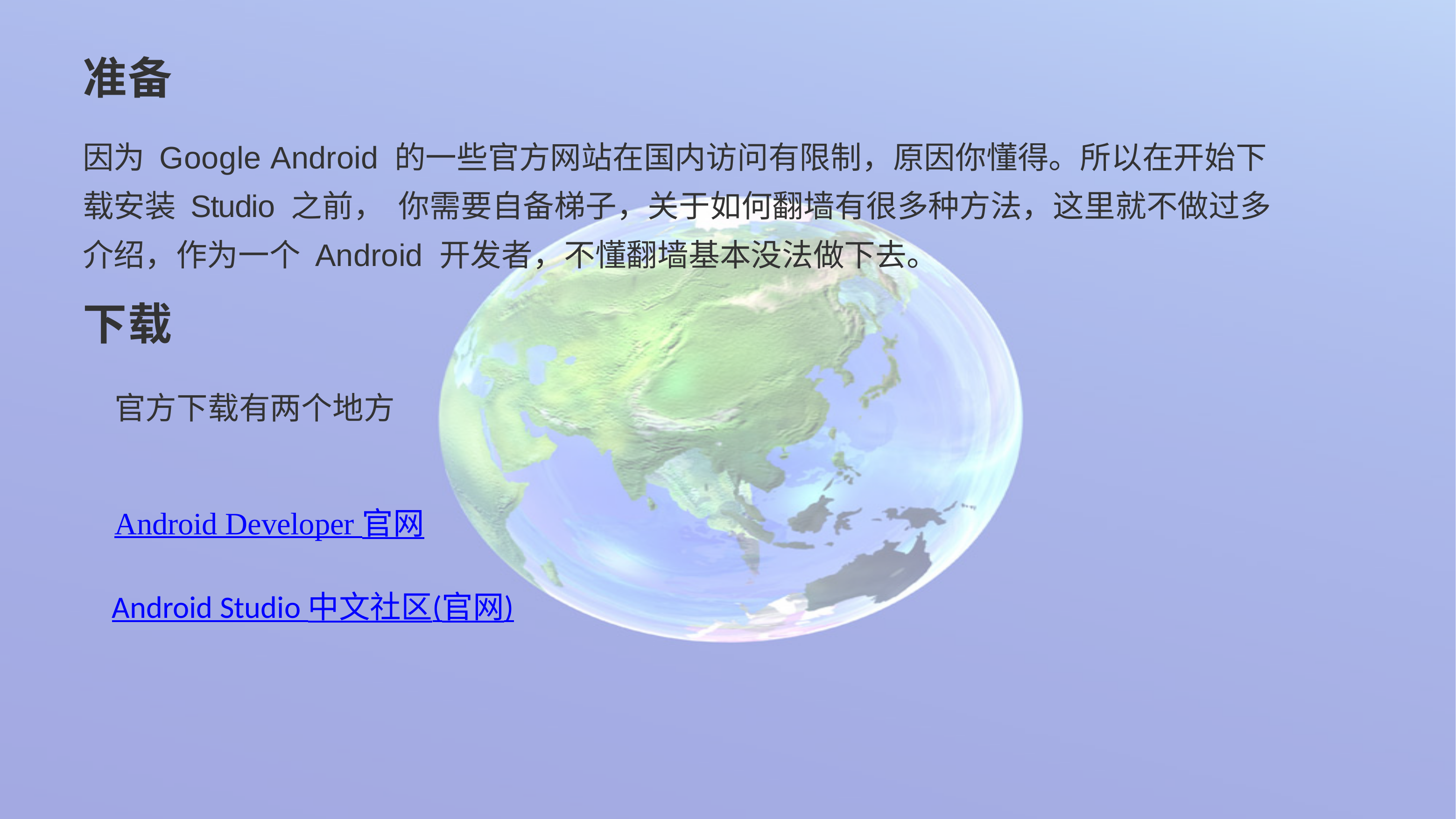

准备
因为 Google Android 的一些官方网站在国内访问有限制，原因你懂得。所以在开始下载安装 Studio 之前，  你需要自备梯子，关于如何翻墙有很多种方法，这里就不做过多介绍，作为一个 Android 开发者，不懂翻墙基本没法做下去。
下载
官方下载有两个地方

Android Developer 官网

Android Studio 中文社区(官网)